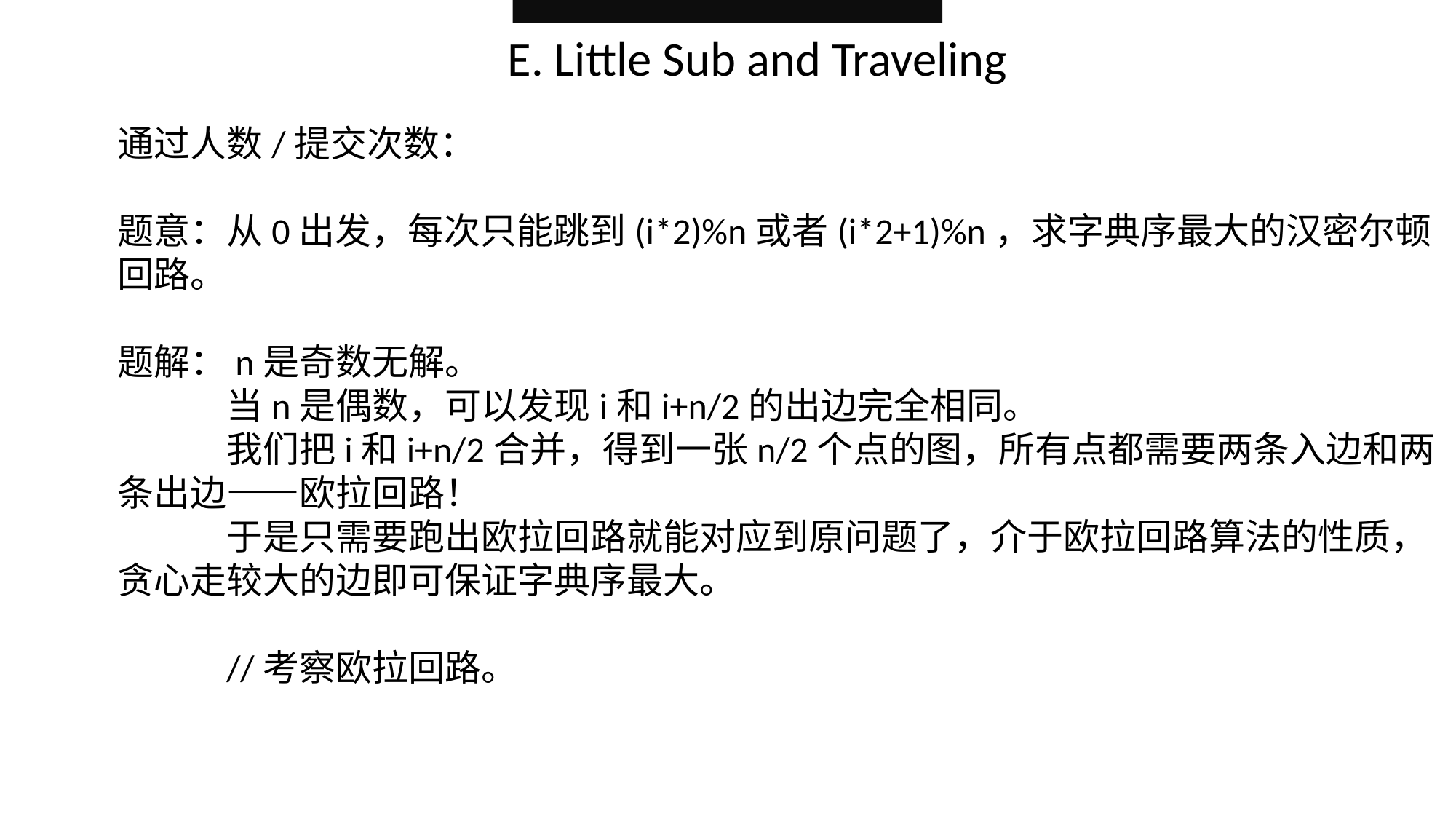

E. Little Sub and Traveling
通过人数/提交次数：

题意：从0出发，每次只能跳到(i*2)%n或者(i*2+1)%n，求字典序最大的汉密尔顿回路。

题解：n是奇数无解。
	当n是偶数，可以发现i和i+n/2的出边完全相同。
	我们把i和i+n/2合并，得到一张n/2个点的图，所有点都需要两条入边和两条出边——欧拉回路！
	于是只需要跑出欧拉回路就能对应到原问题了，介于欧拉回路算法的性质，贪心走较大的边即可保证字典序最大。

	//考察欧拉回路。